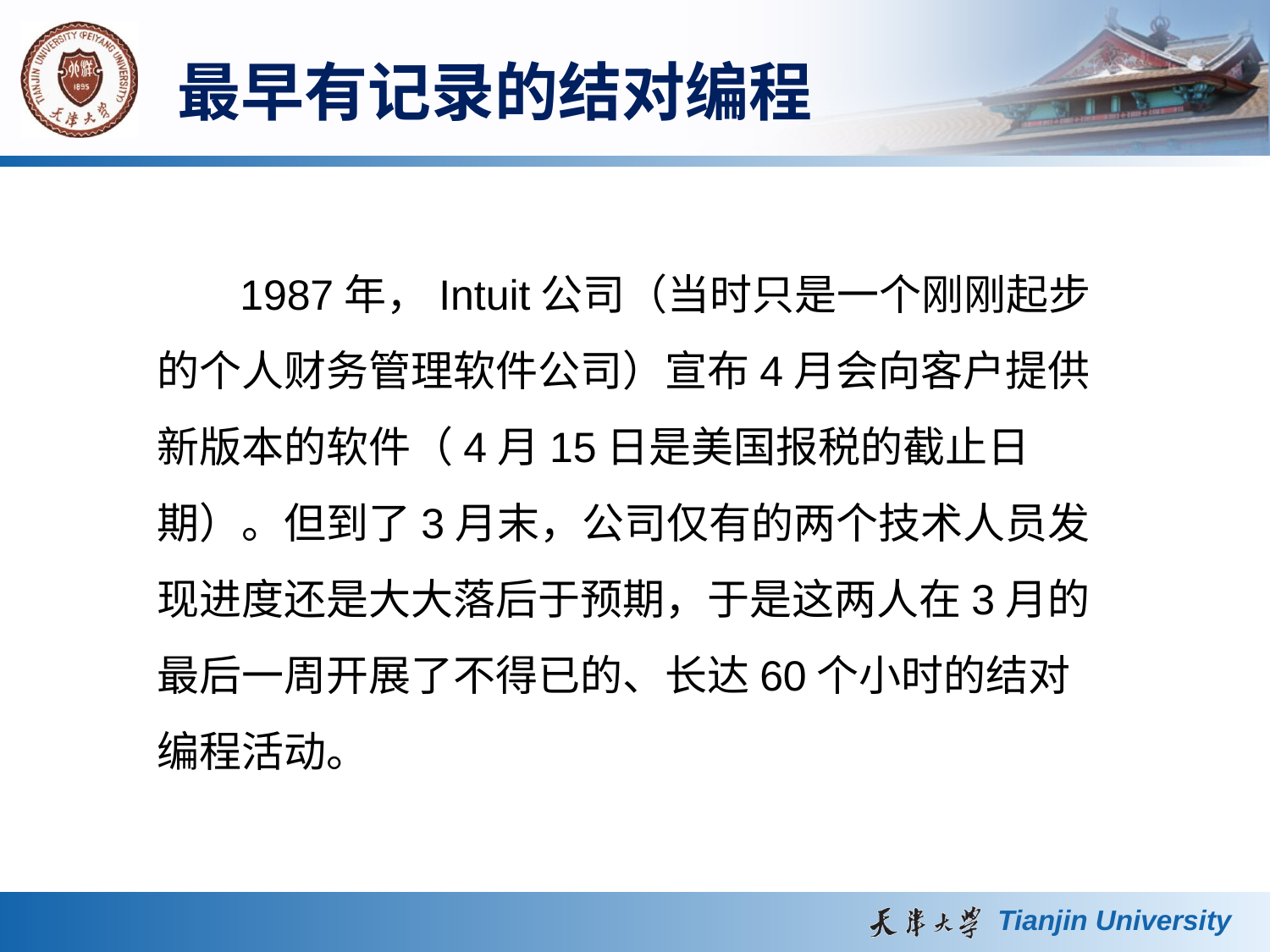

最早有记录的结对编程
       1987年，Intuit公司（当时只是一个刚刚起步的个人财务管理软件公司）宣布4月会向客户提供新版本的软件（4月15日是美国报税的截止日期）。但到了3月末，公司仅有的两个技术人员发现进度还是大大落后于预期，于是这两人在3月的最后一周开展了不得已的、长达60个小时的结对编程活动。

21